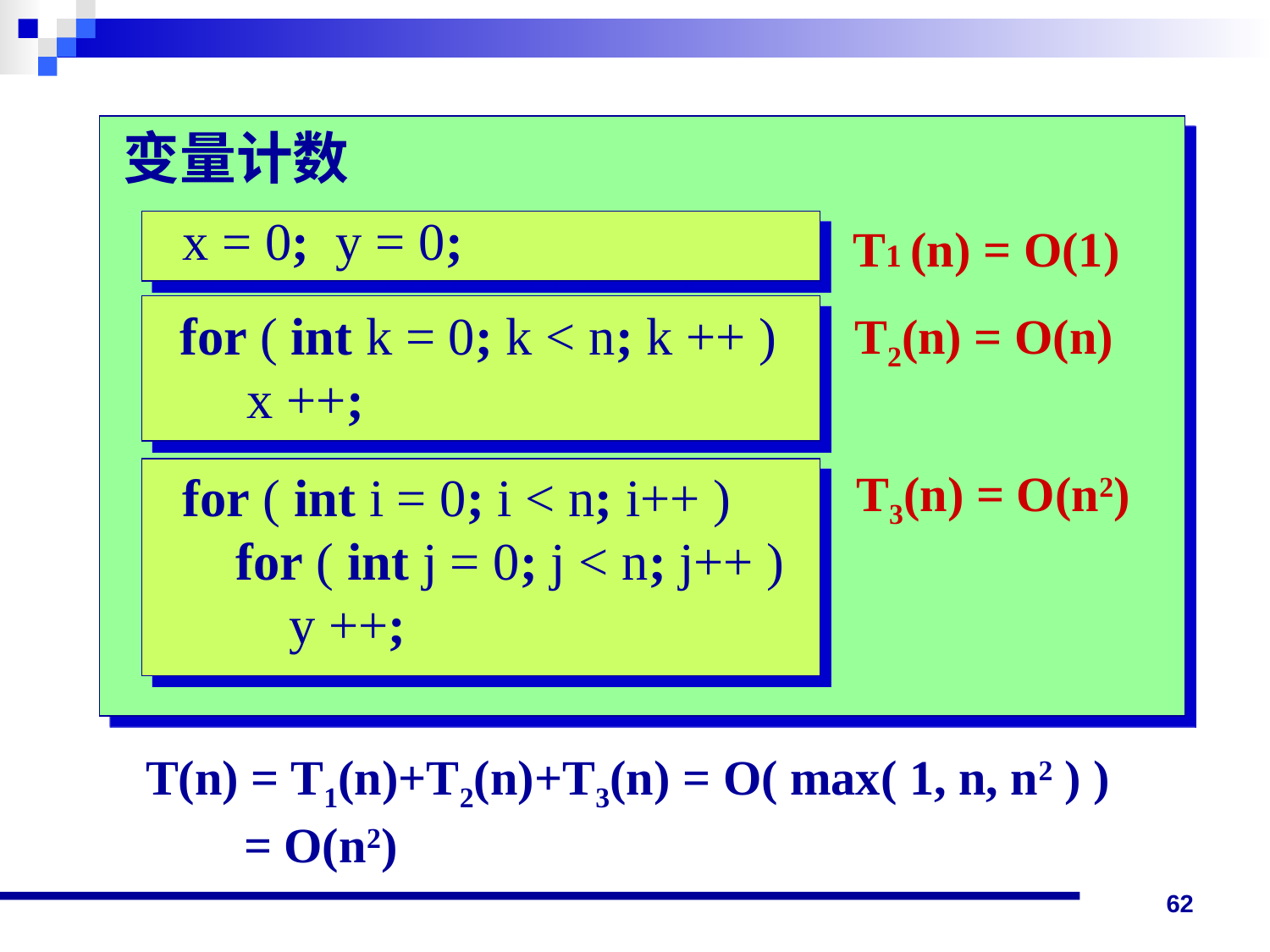

变量计数
x = 0;  y = 0;

T1 (n) = O(1)

for ( int k = 0; k < n; k ++ )
     x ++;
T2(n) = O(n)
T3(n) = O(n2)
for ( int i = 0; i < n; i++ )
    for ( int j = 0; j < n; j++ )
        y ++;

T(n) = T1(n)+T2(n)+T3(n) = O( max( 1, n, n2 ) )
        = O(n2)
62